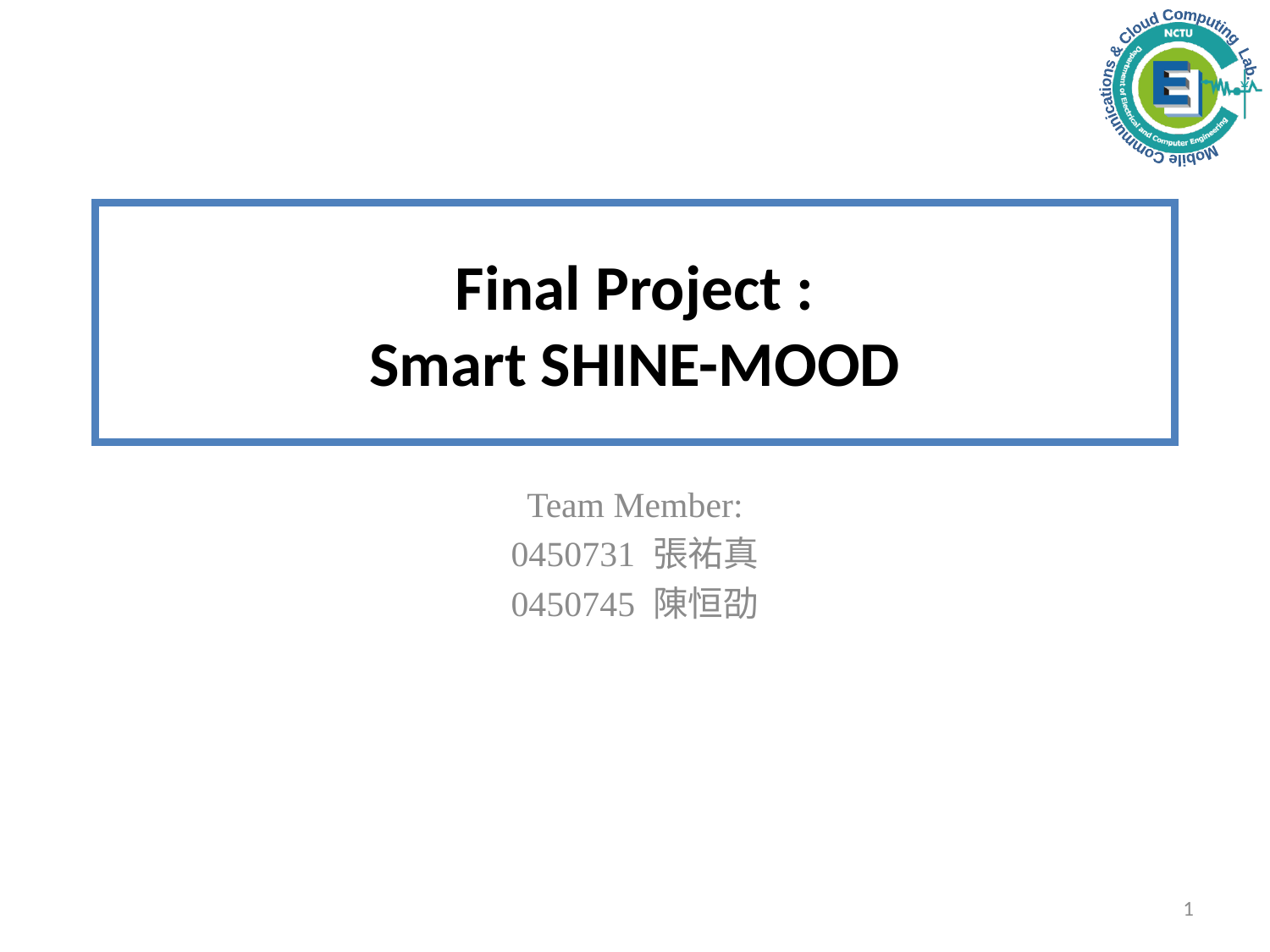

# Final Project : Smart SHINE-MOOD
Team Member:
0450731 張祐真
0450745 陳恒劭
1